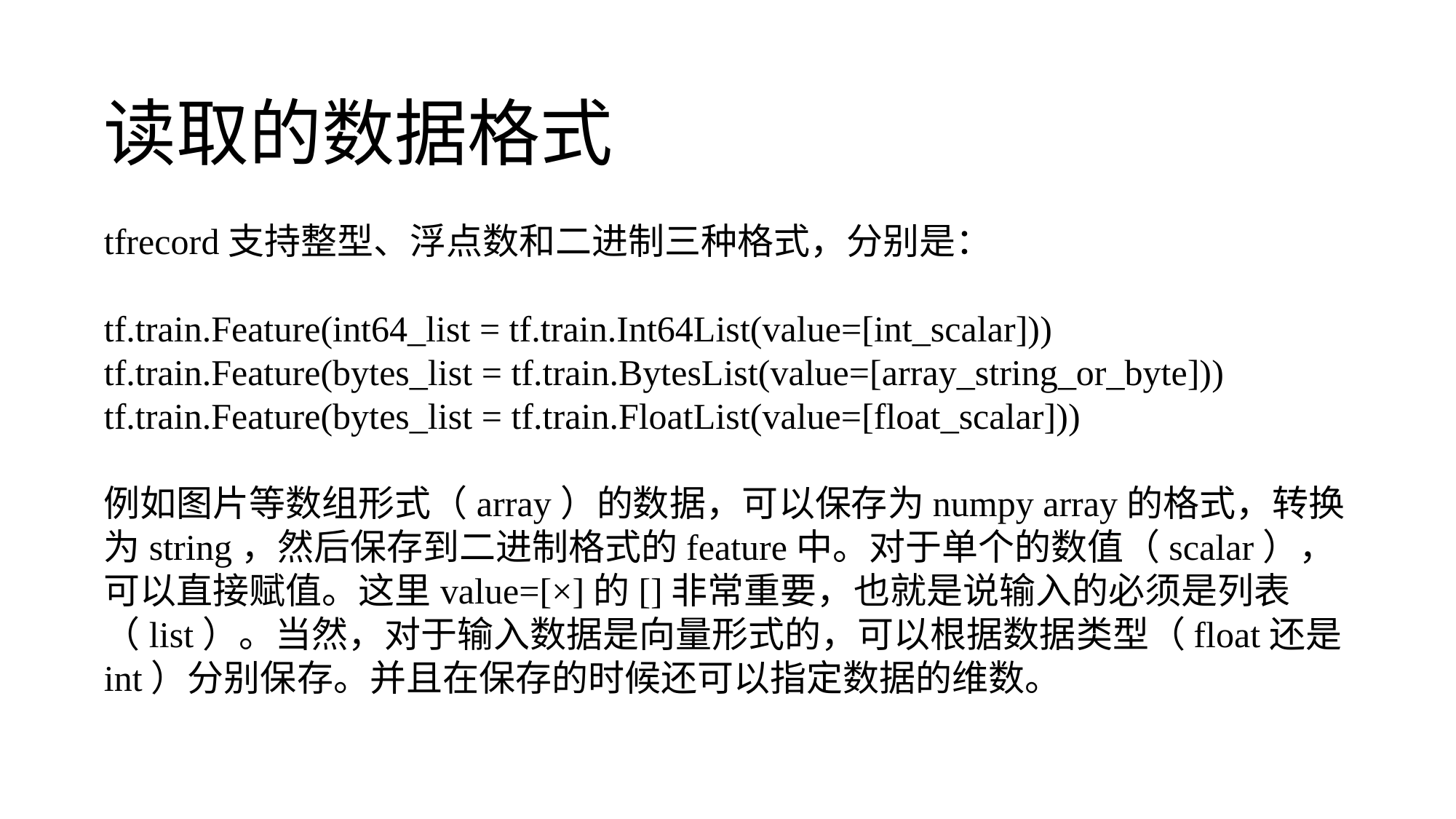

读取的数据格式
tfrecord支持整型、浮点数和二进制三种格式，分别是：

tf.train.Feature(int64_list = tf.train.Int64List(value=[int_scalar]))
tf.train.Feature(bytes_list = tf.train.BytesList(value=[array_string_or_byte]))
tf.train.Feature(bytes_list = tf.train.FloatList(value=[float_scalar]))

例如图片等数组形式（array）的数据，可以保存为numpy array的格式，转换为string，然后保存到二进制格式的feature中。对于单个的数值（scalar），可以直接赋值。这里value=[×]的[]非常重要，也就是说输入的必须是列表（list）。当然，对于输入数据是向量形式的，可以根据数据类型（float还是int）分别保存。并且在保存的时候还可以指定数据的维数。